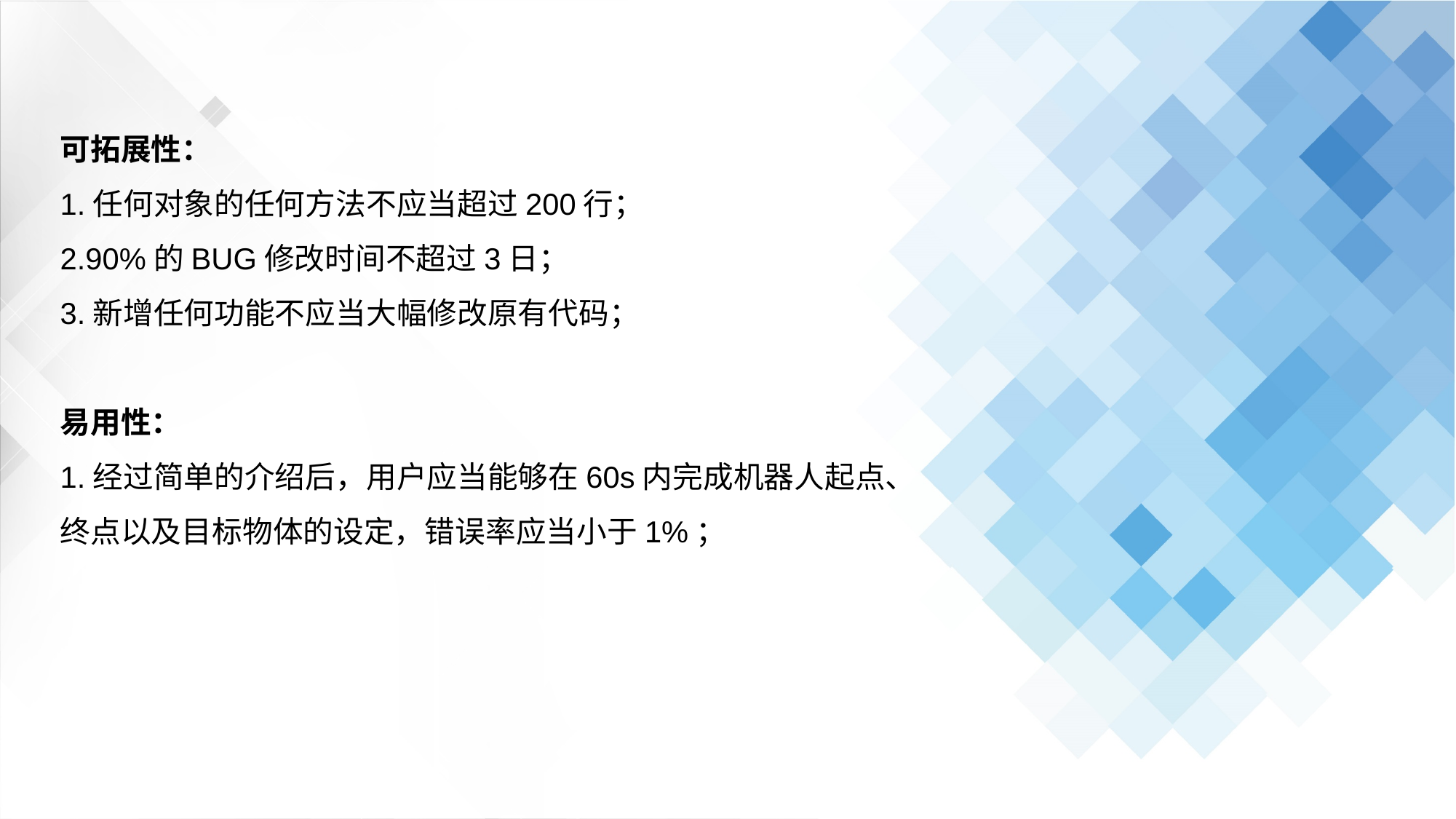

可拓展性：
1.任何对象的任何方法不应当超过200行；
2.90%的BUG修改时间不超过3日；
3.新增任何功能不应当大幅修改原有代码；

易用性：
1.经过简单的介绍后，用户应当能够在60s内完成机器人起点、终点以及目标物体的设定，错误率应当小于1%；